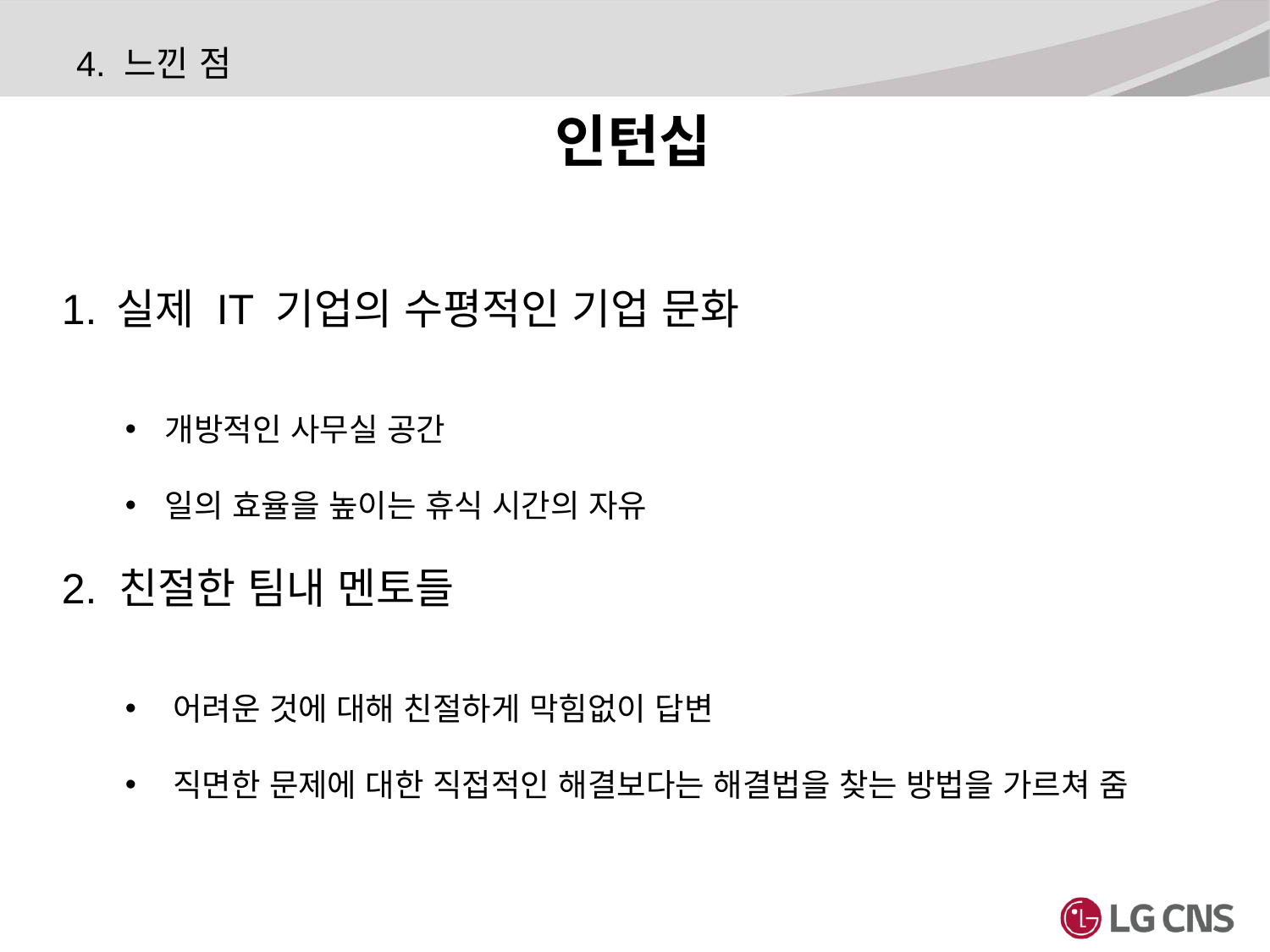

# 4. 느낀 점
인턴십
 실제 IT 기업의 수평적인 기업 문화

개방적인 사무실 공간
일의 효율을 높이는 휴식 시간의 자유

 친절한 팀내 멘토들

어려운 것에 대해 친절하게 막힘없이 답변
직면한 문제에 대한 직접적인 해결보다는 해결법을 찾는 방법을 가르쳐 줌